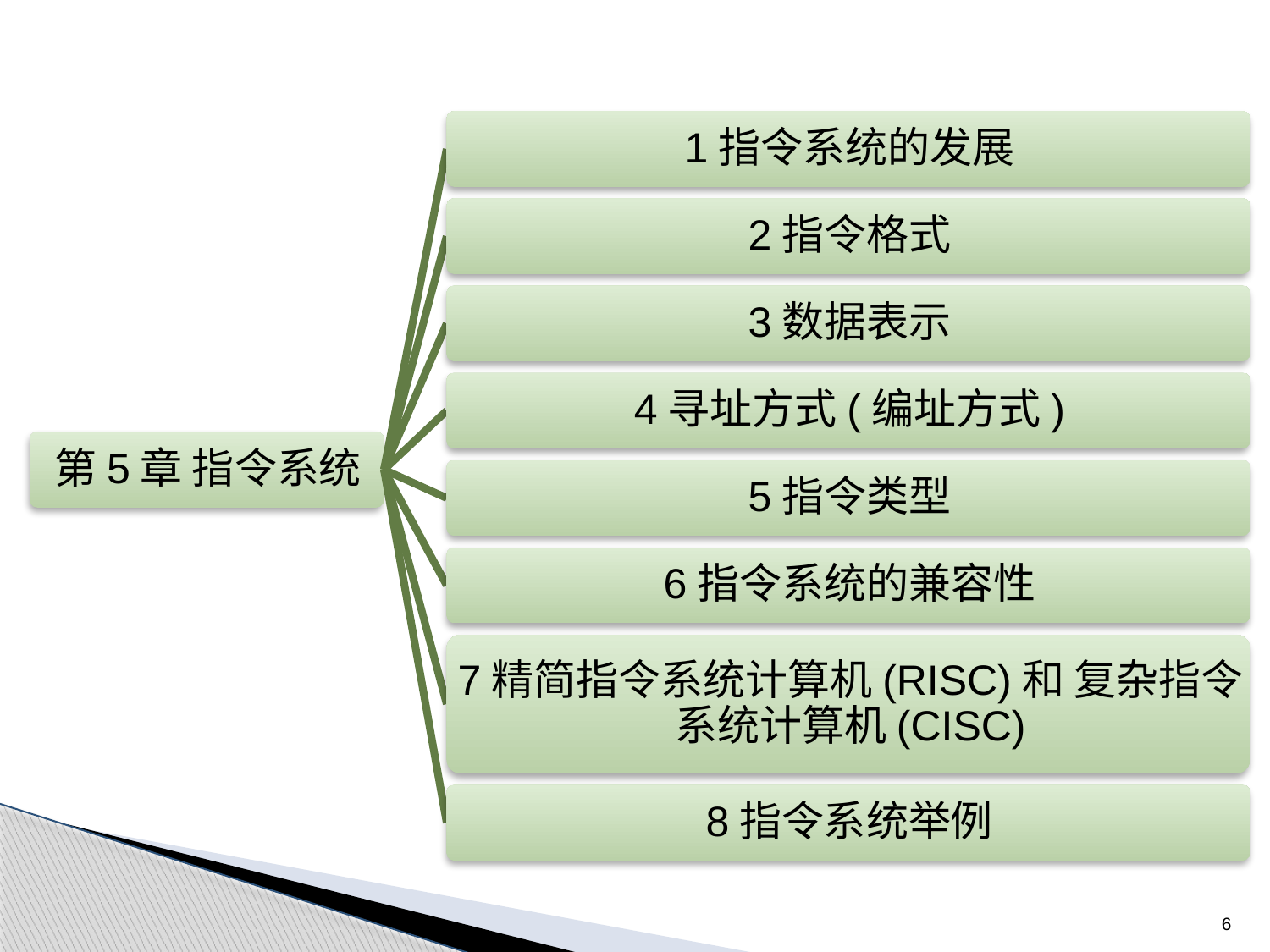

第5章 指令系统

1指令系统的发展

2指令格式

3数据表示

4寻址方式(编址方式)

5指令类型

6指令系统的兼容性

7精简指令系统计算机(RISC)和 复杂指令系统计算机(CISC)

8指令系统举例
6